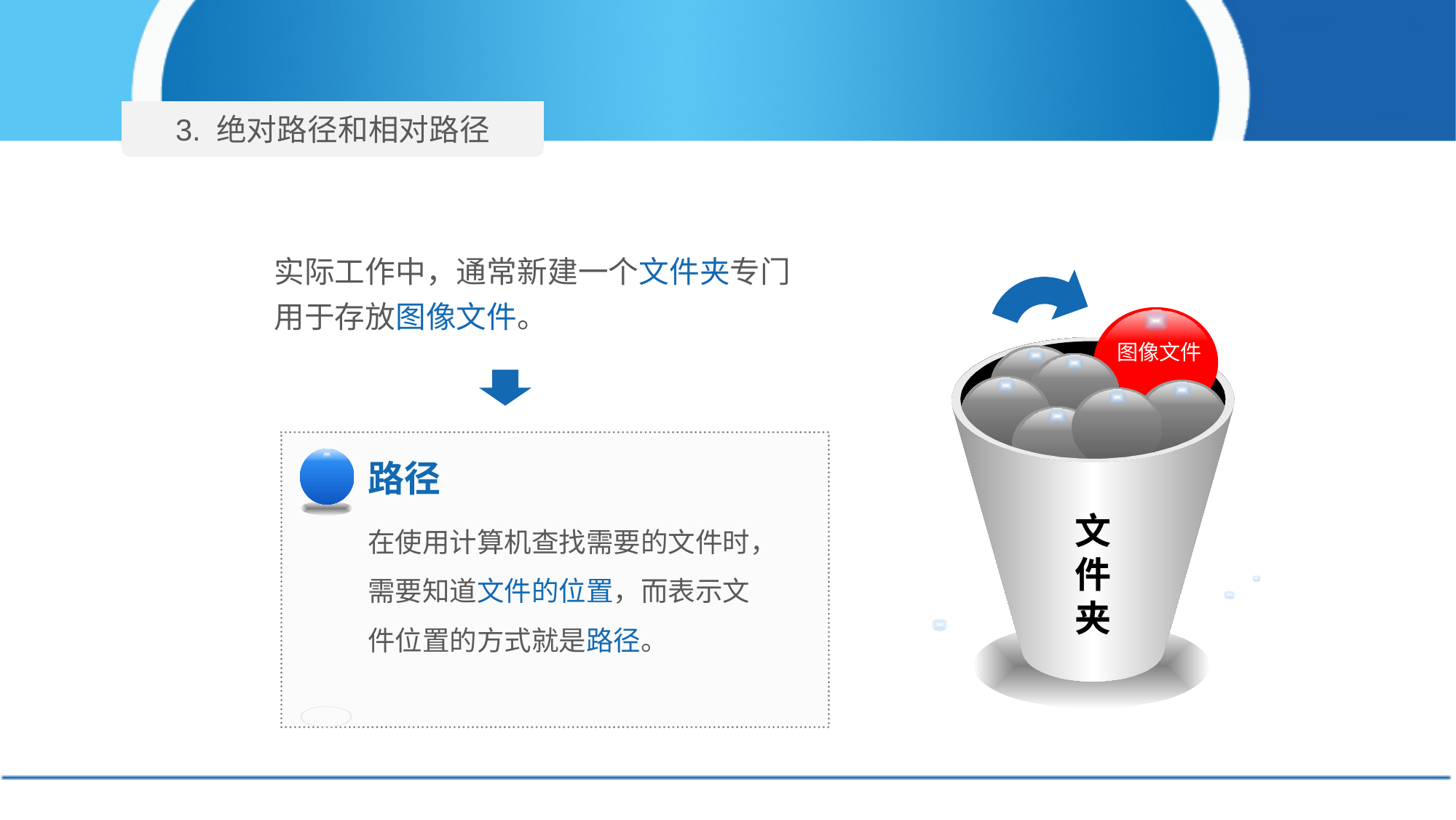

3. 绝对路径和相对路径
实际工作中，通常新建一个文件夹专门用于存放图像文件。

图像文件

文
件
夹

路径

在使用计算机查找需要的文件时，需要知道文件的位置，而表示文件位置的方式就是路径。